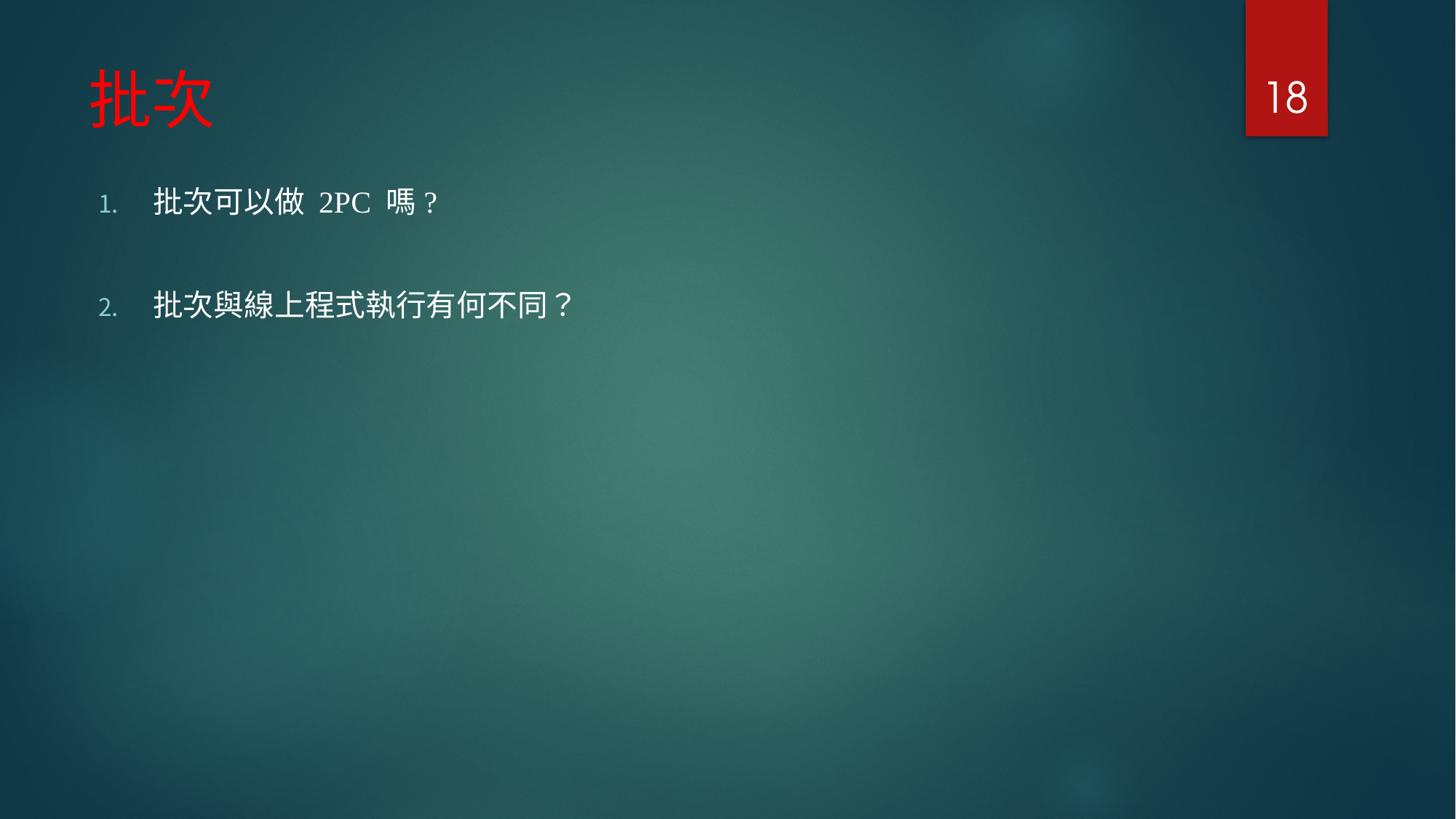

18
# 批次
批次可以做 2PC 嗎?

批次與線上程式執行有何不同？